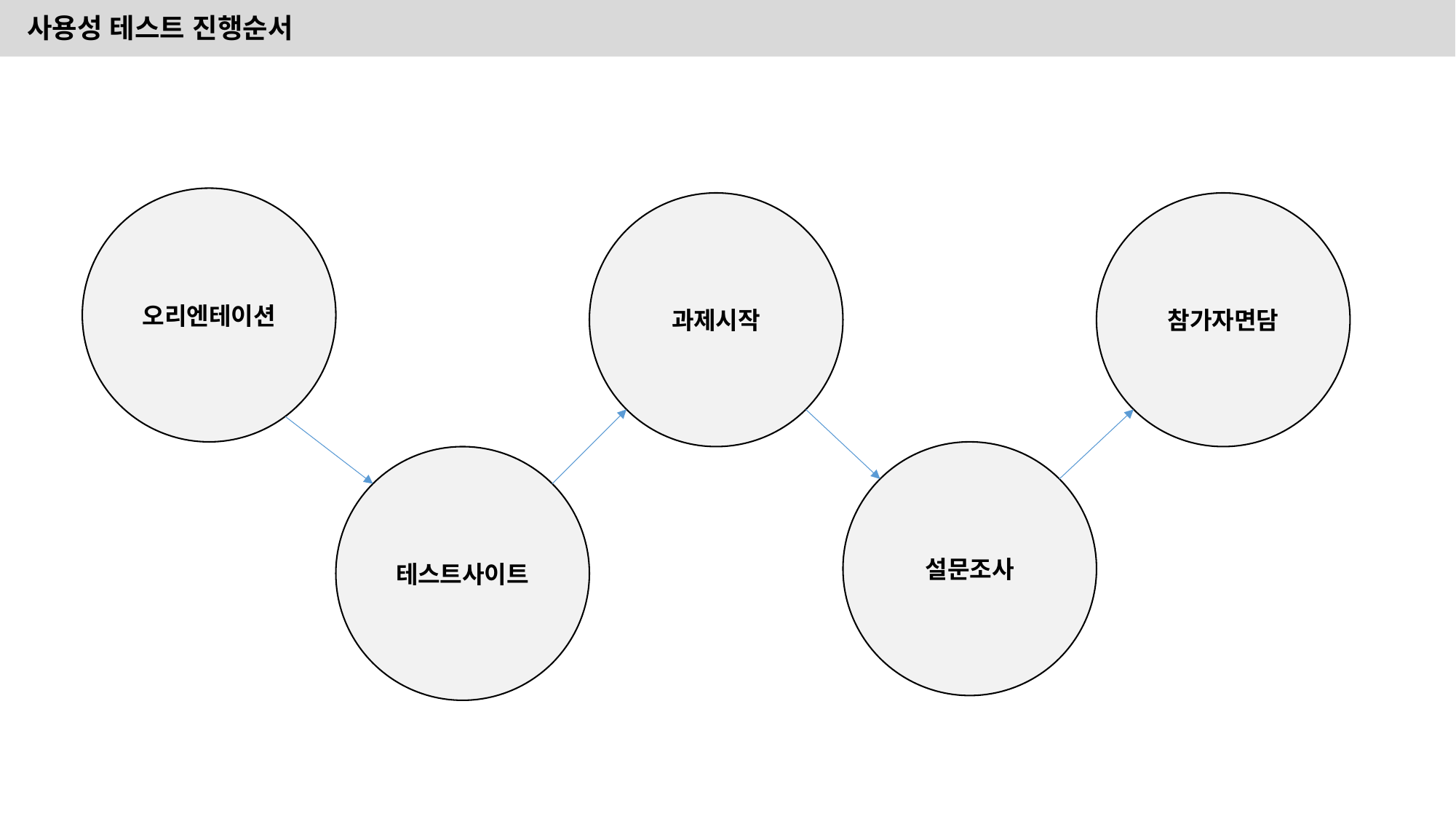

사용성 테스트 진행순서
오리엔테이션
과제시작
참가자면담
설문조사
테스트사이트